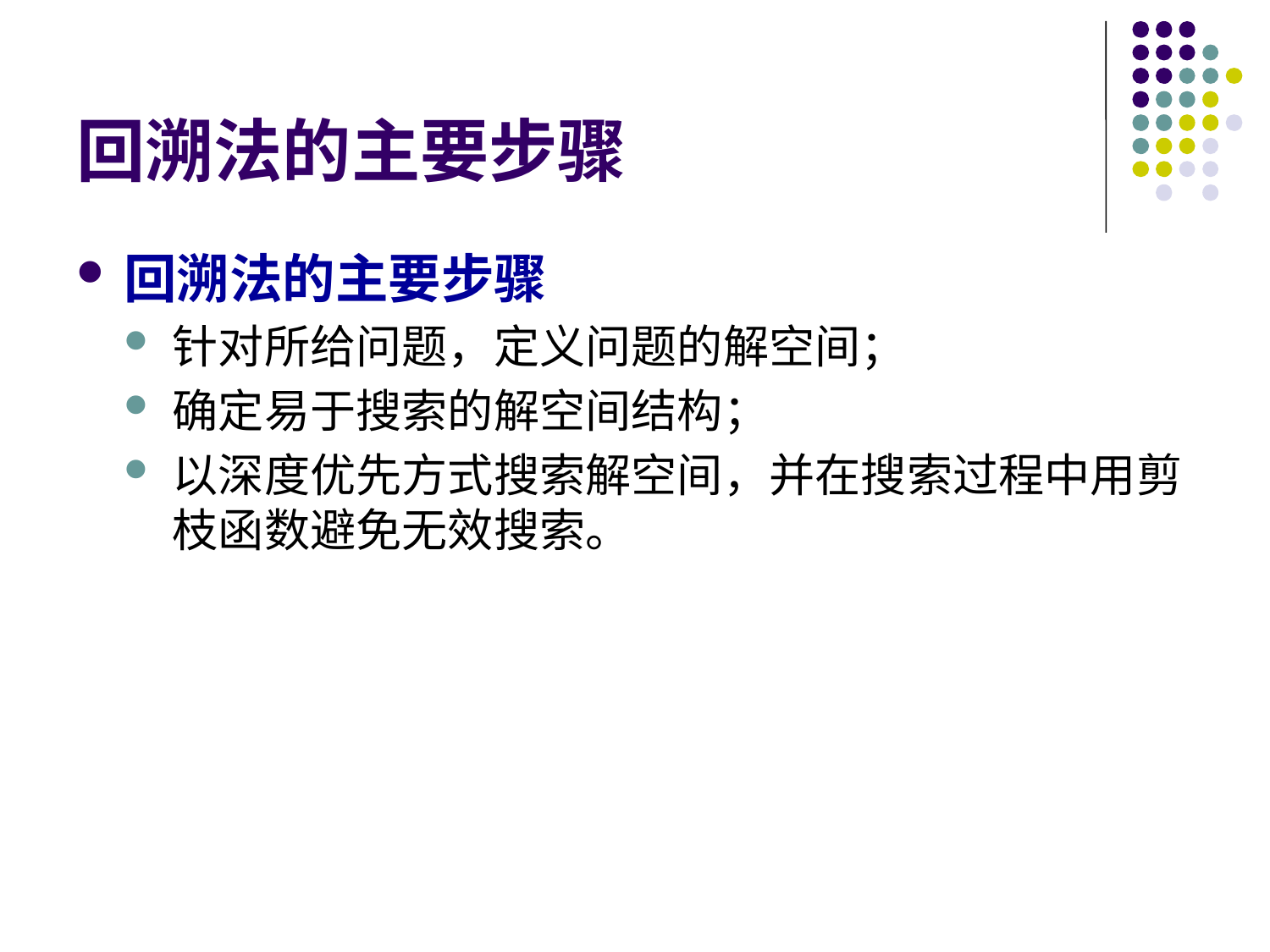

# 回溯法的主要步骤
回溯法的主要步骤
针对所给问题，定义问题的解空间；
确定易于搜索的解空间结构；
以深度优先方式搜索解空间，并在搜索过程中用剪枝函数避免无效搜索。